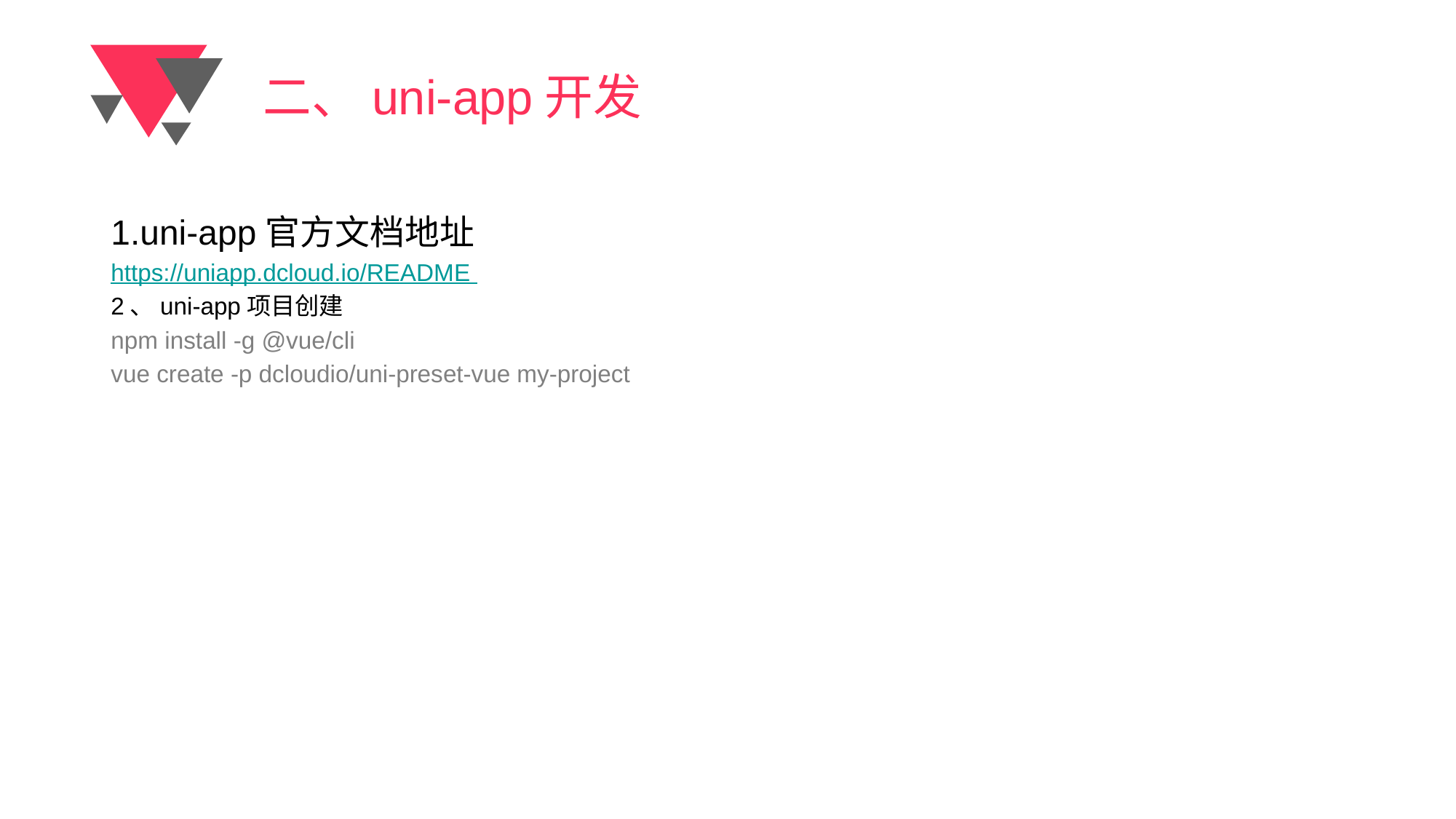

# 二、uni-app开发
1.uni-app官方文档地址
https://uniapp.dcloud.io/README
2、uni-app项目创建
npm install -g @vue/cli
vue create -p dcloudio/uni-preset-vue my-project